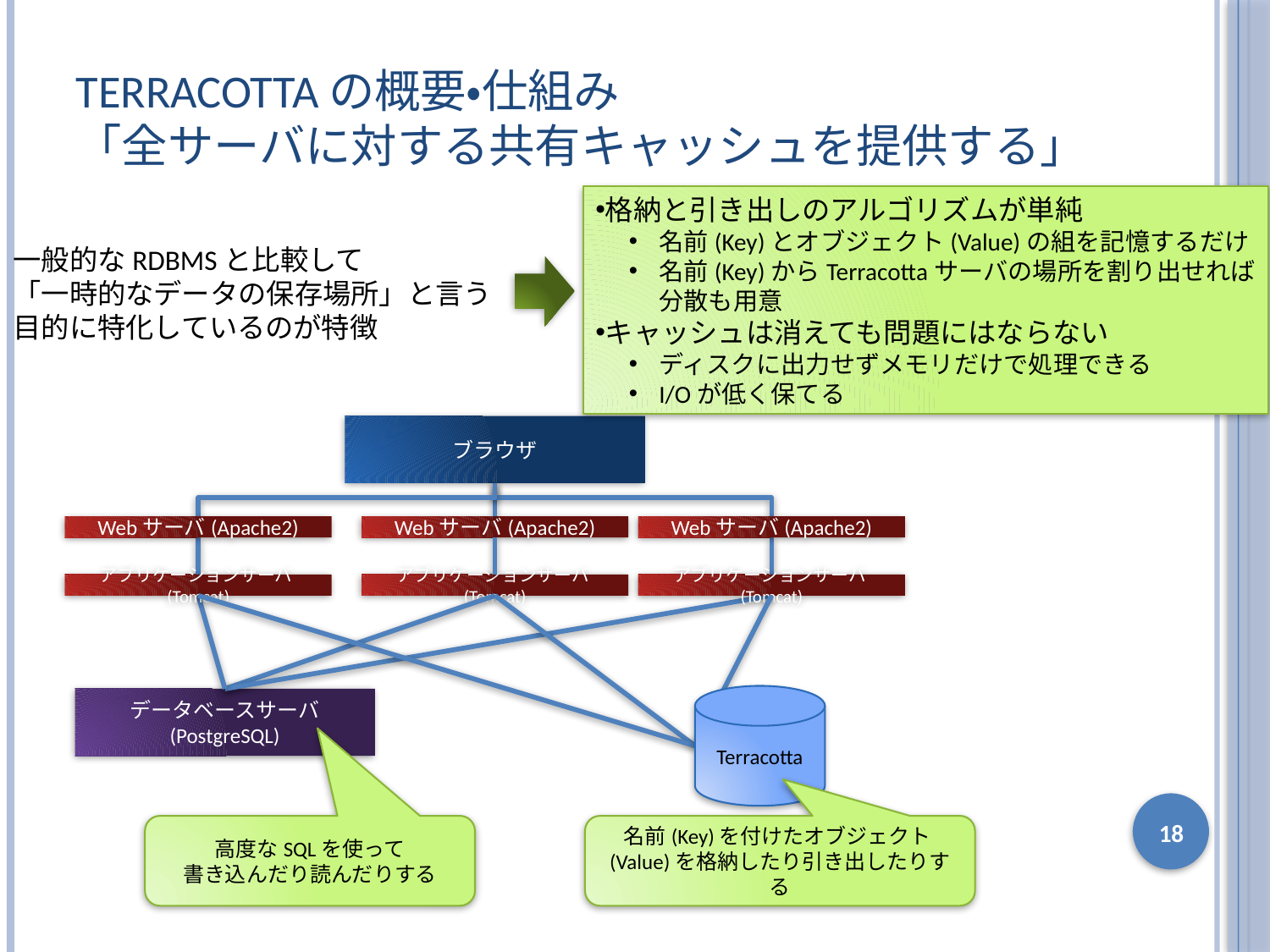

# Terracottaの概要・仕組み 「全サーバに対する共有キャッシュを提供する」
格納と引き出しのアルゴリズムが単純
名前(Key)とオブジェクト(Value)の組を記憶するだけ
名前(Key)からTerracottaサーバの場所を割り出せれば
分散も用意
キャッシュは消えても問題にはならない
ディスクに出力せずメモリだけで処理できる
I/Oが低く保てる
一般的なRDBMSと比較して
「一時的なデータの保存場所」と言う
目的に特化しているのが特徴

ブラウザ
Webサーバ(Apache2)
Webサーバ(Apache2)
Webサーバ(Apache2)
アプリケーションサーバ(Tomcat)
アプリケーションサーバ(Tomcat)
アプリケーションサーバ(Tomcat)
Terracotta
データベースサーバ
(PostgreSQL)
18
高度なSQLを使って
書き込んだり読んだりする
名前(Key)を付けたオブジェクト(Value)を格納したり引き出したりする